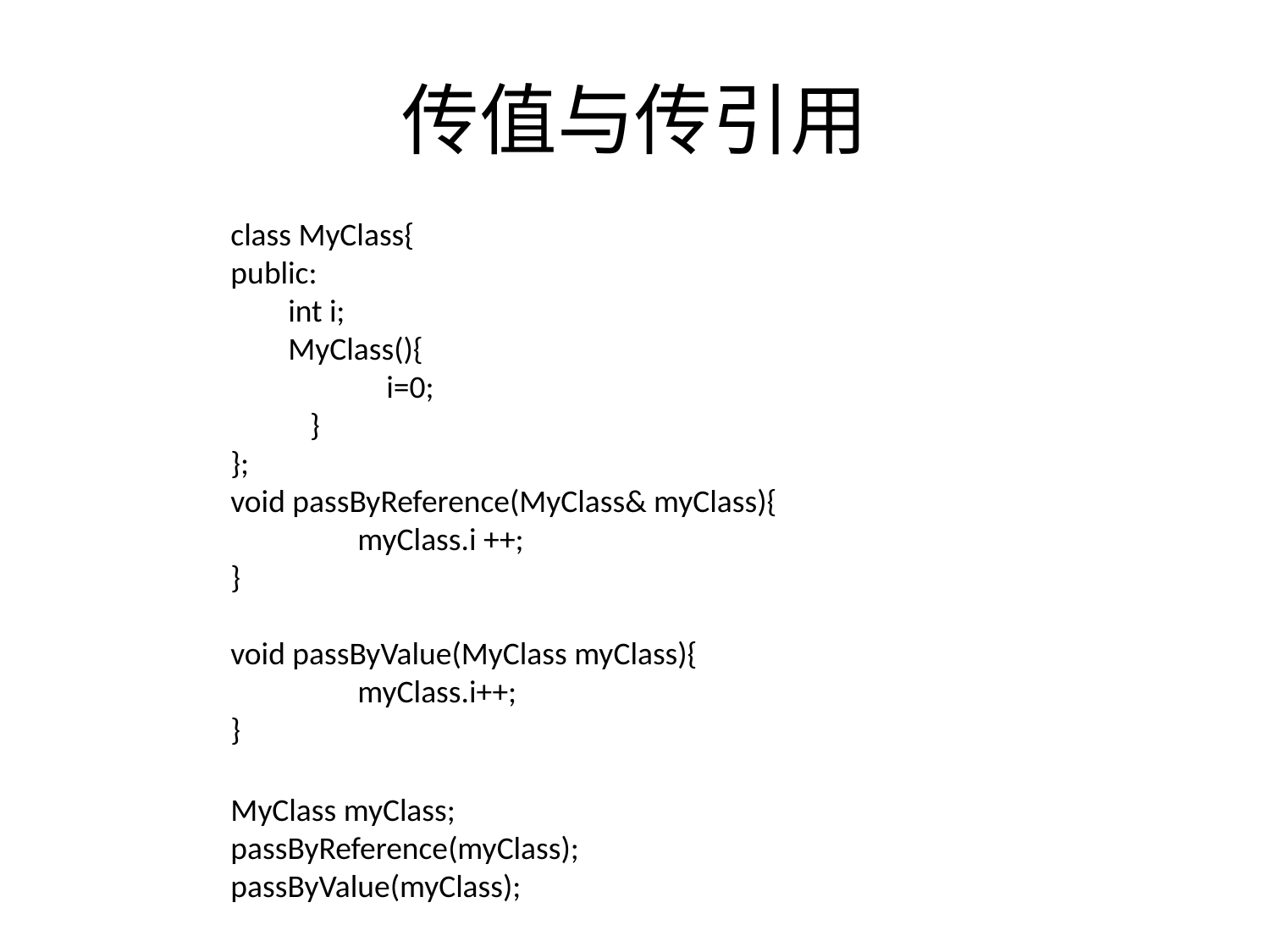

# 传值与传引用
class MyClass{
public:
        int i;
        MyClass(){
	    i=0;
           }
};
void passByReference(MyClass& myClass){
	myClass.i ++;
}

void passByValue(MyClass myClass){
	myClass.i++;
}
MyClass myClass;
passByReference(myClass);
passByValue(myClass);